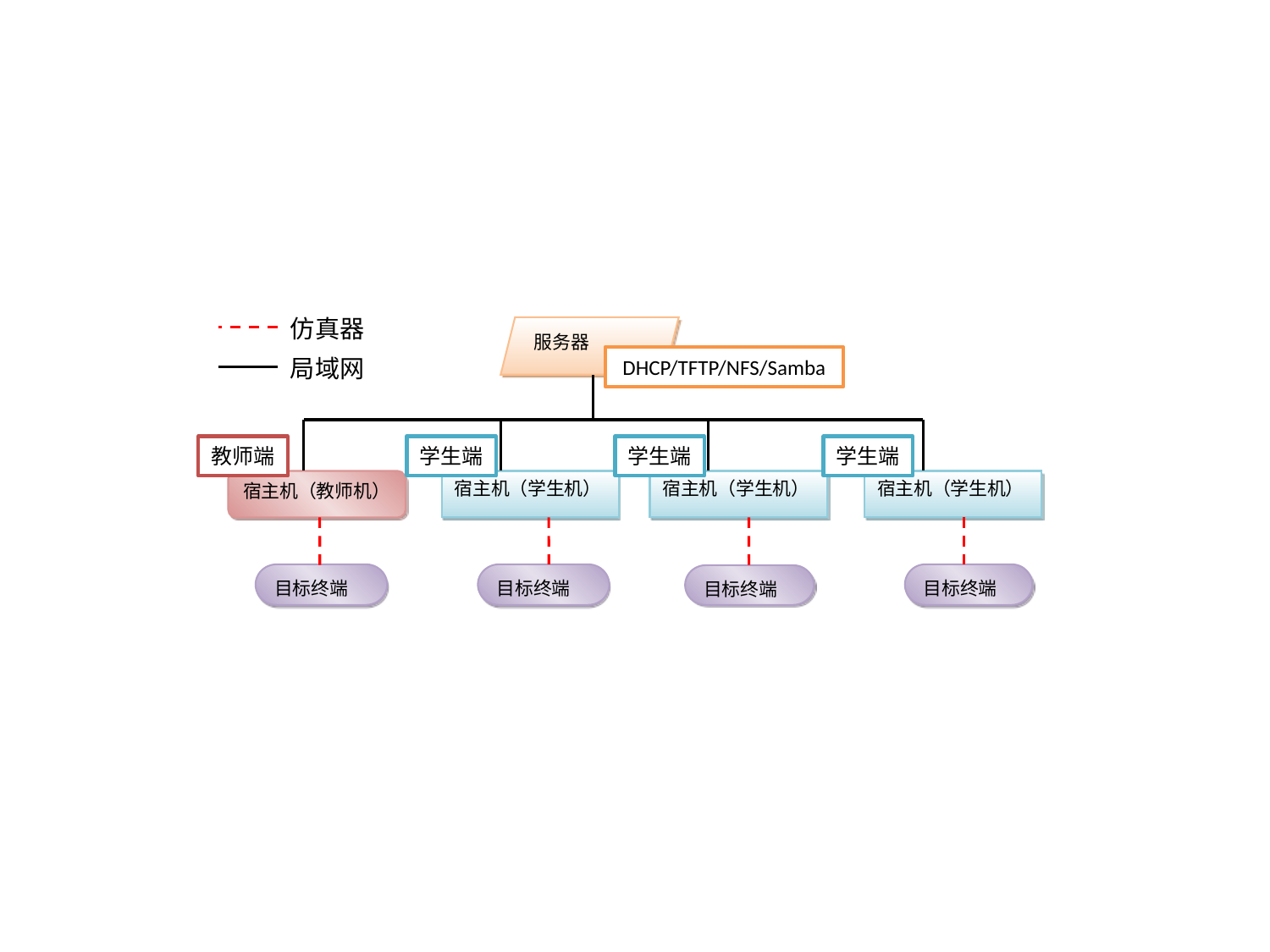

#
仿真器
服务器
局域网
DHCP/TFTP/NFS/Samba
教师端
学生端
学生端
学生端
宿主机（教师机）
宿主机（学生机）
宿主机（学生机）
宿主机（学生机）
目标终端
目标终端
目标终端
目标终端